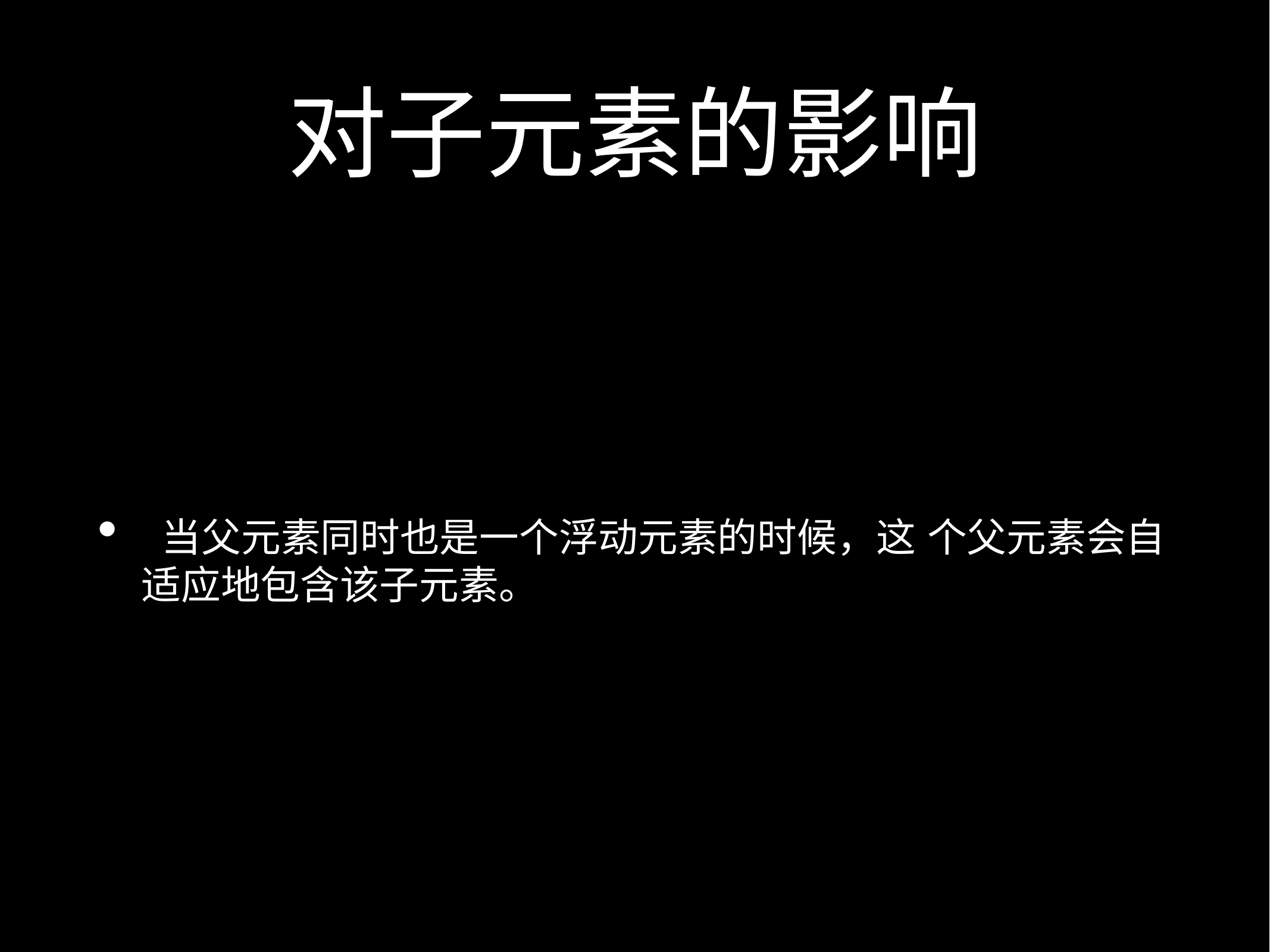

# 对子元素的影响
 当父元素同时也是一个浮动元素的时候，这 个父元素会自适应地包含该子元素。